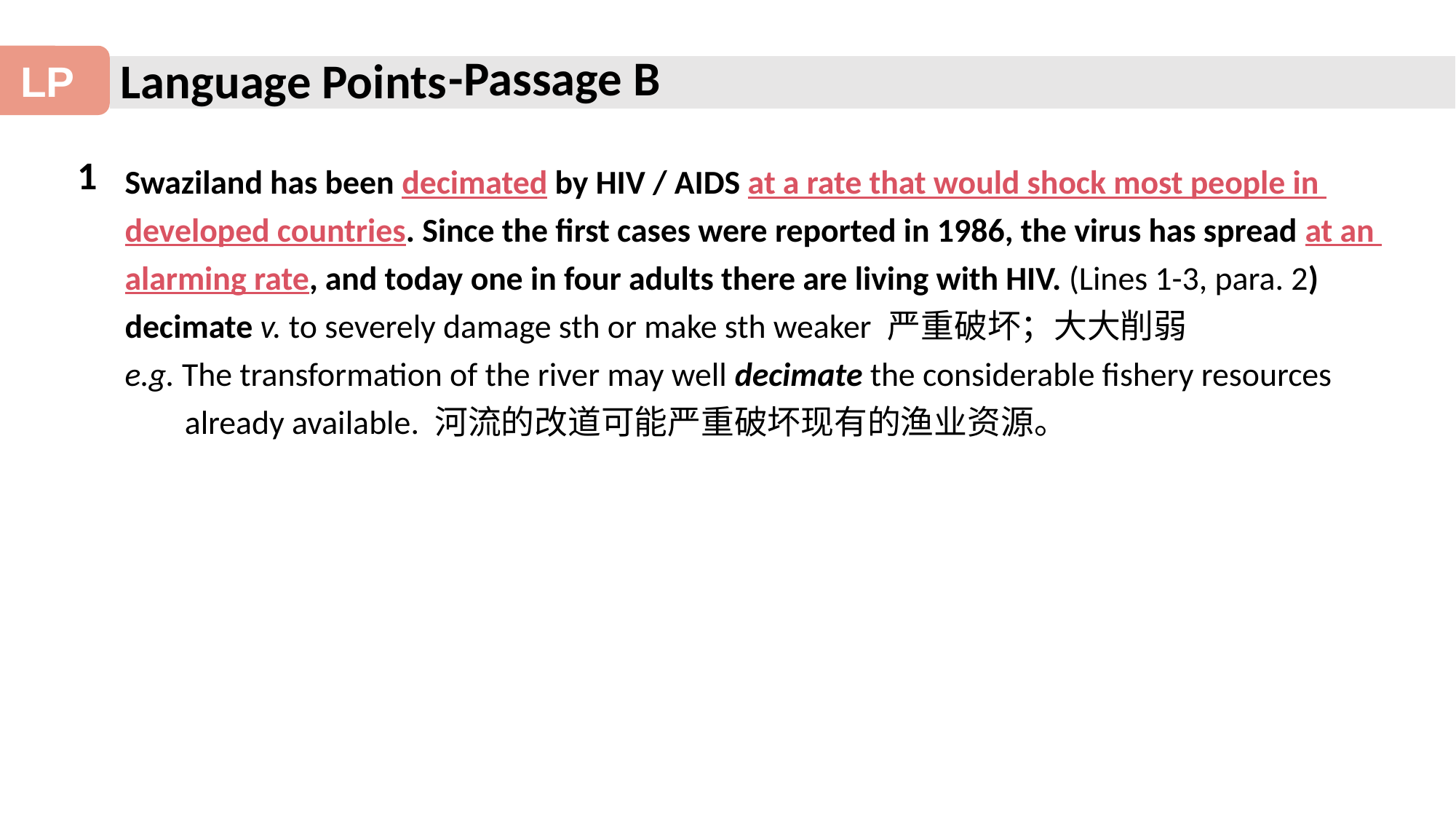

-Passage B
1
Swaziland has been decimated by HIV / AIDS at a rate that would shock most people in
developed countries. Since the first cases were reported in 1986, the virus has spread at an
alarming rate, and today one in four adults there are living with HIV. (Lines 1-3, para. 2)
decimate v. to severely damage sth or make sth weaker 严重破坏；大大削弱
e.g. The transformation of the river may well decimate the considerable fishery resources
        already available. 河流的改道可能严重破坏现有的渔业资源。